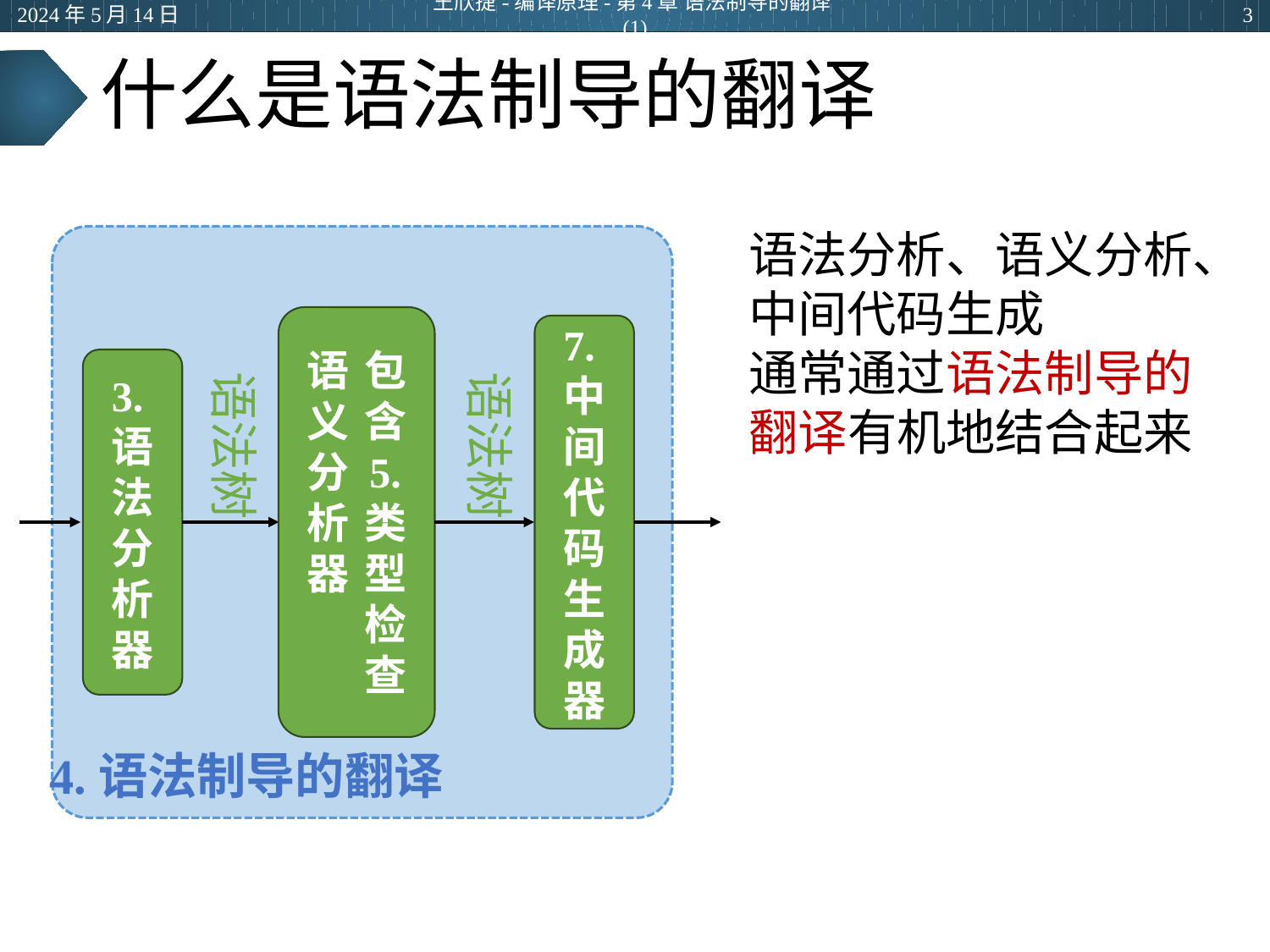

2024年5月14日
王欣捷-编译原理-第4章 语法制导的翻译(1)
3
# 什么是语法制导的翻译
语法分析、语义分析、中间代码生成
通常通过语法制导的翻译有机地结合起来

4.语法制导的翻译
语义分析器

包含 5. 类型检查
7.中间代码生成器
3.语法分析器
语法树
语法树